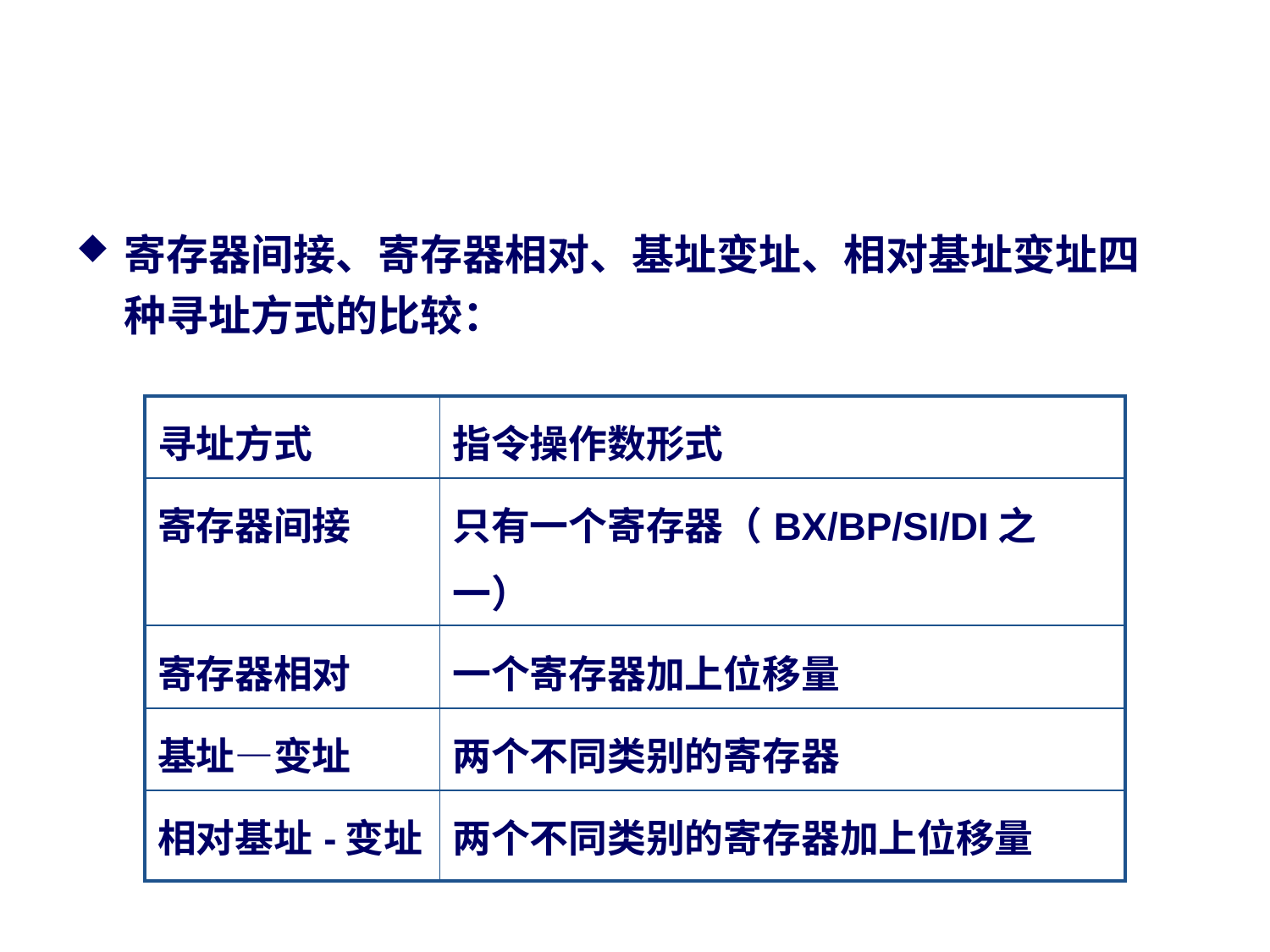

#
寄存器间接、寄存器相对、基址变址、相对基址变址四种寻址方式的比较：
| 寻址方式 | 指令操作数形式 |
| --- | --- |
| 寄存器间接 | 只有一个寄存器（BX/BP/SI/DI之一） |
| 寄存器相对 | 一个寄存器加上位移量 |
| 基址—变址 | 两个不同类别的寄存器 |
| 相对基址-变址 | 两个不同类别的寄存器加上位移量 |